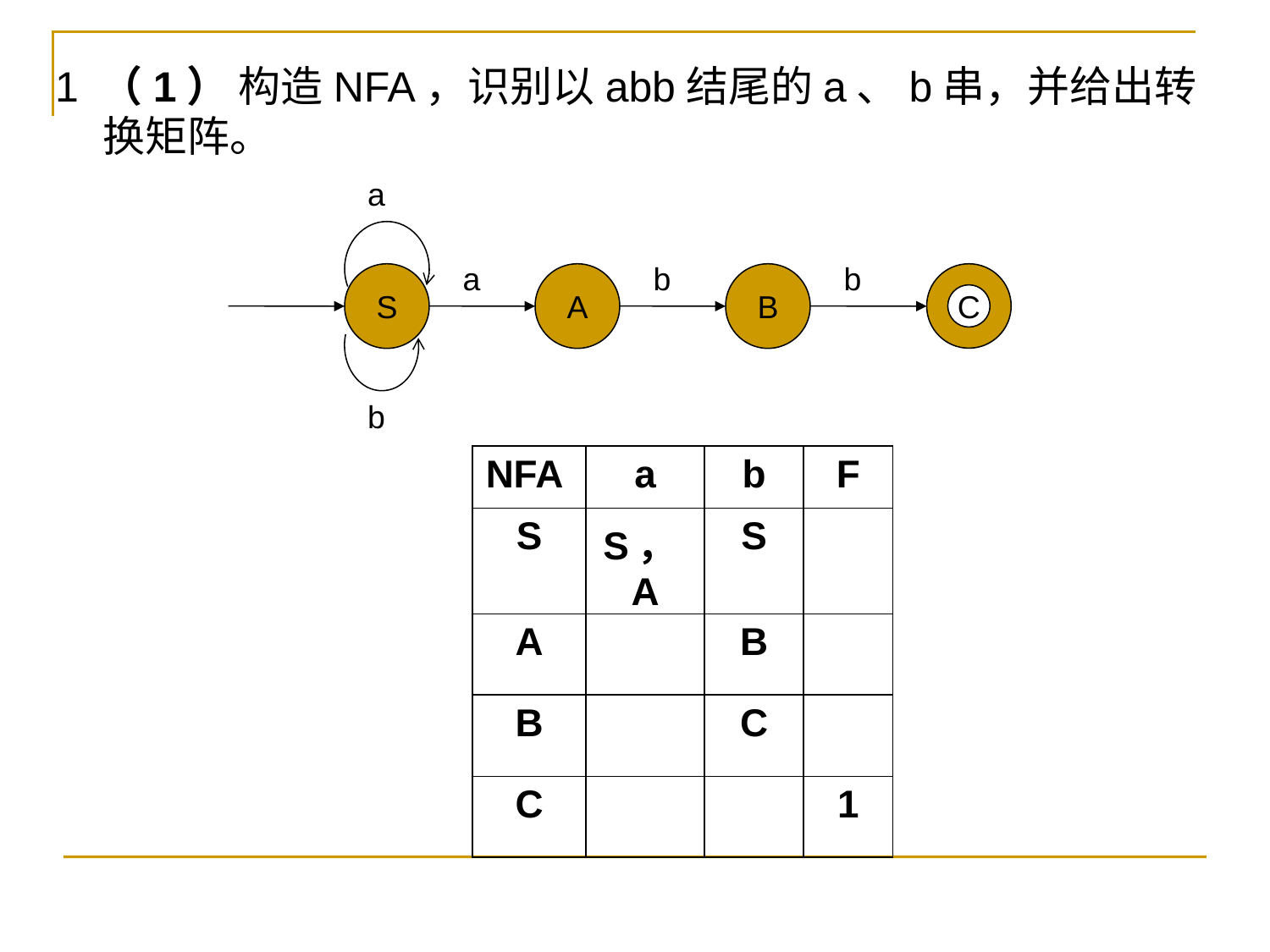

1 （1） 构造NFA，识别以abb结尾的a、b串，并给出转换矩阵。
a

a
b
b
S
A
B
C

b
| NFA | a | b | F |
| --- | --- | --- | --- |
| S | S，A | S |  |
| A |  | B |  |
| B |  | C |  |
| C |  |  | 1 |